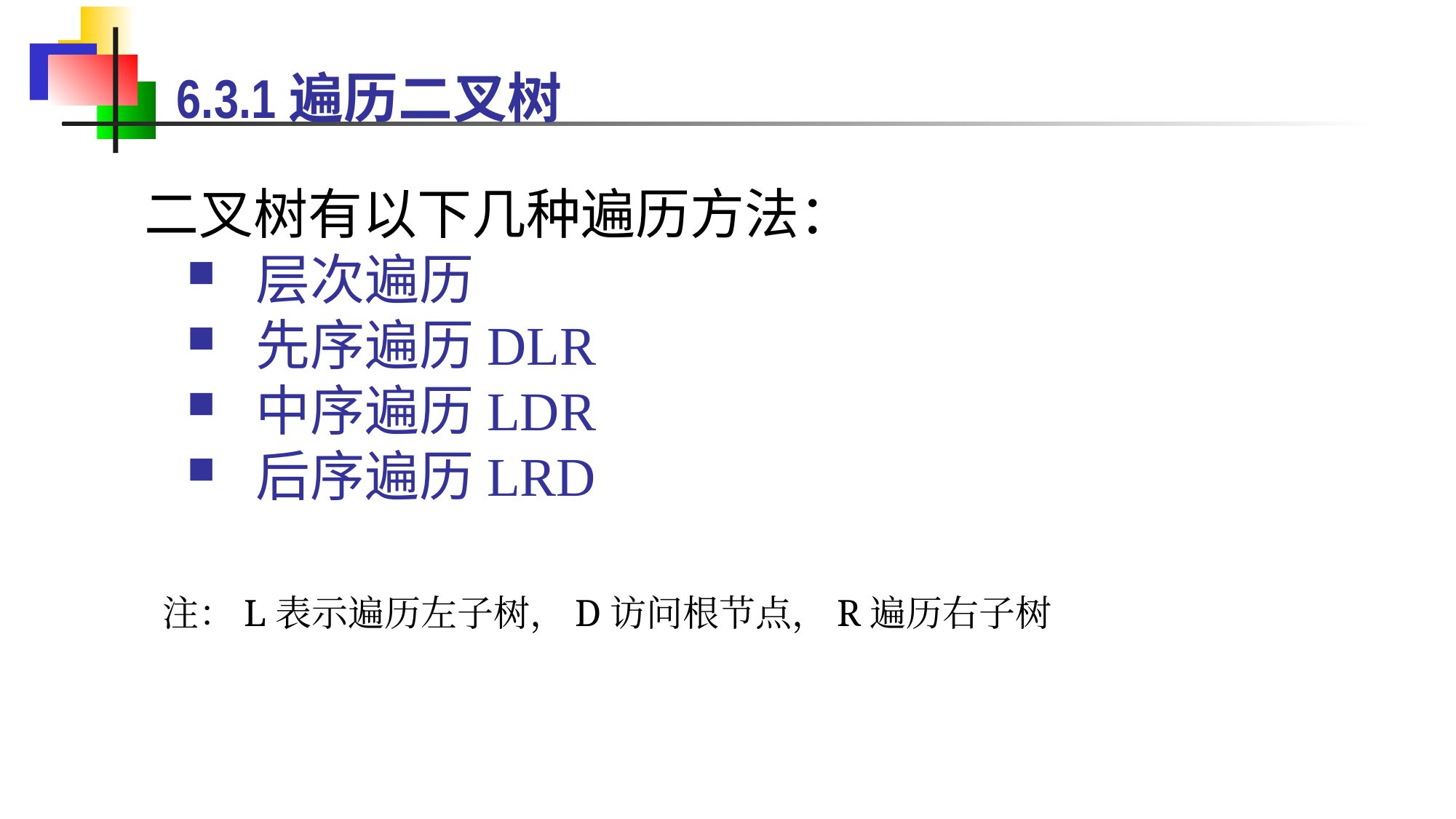

6.3.1遍历二叉树
二叉树有以下几种遍历方法：
层次遍历
先序遍历DLR
中序遍历LDR
后序遍历LRD

注：L表示遍历左子树，D访问根节点，R遍历右子树